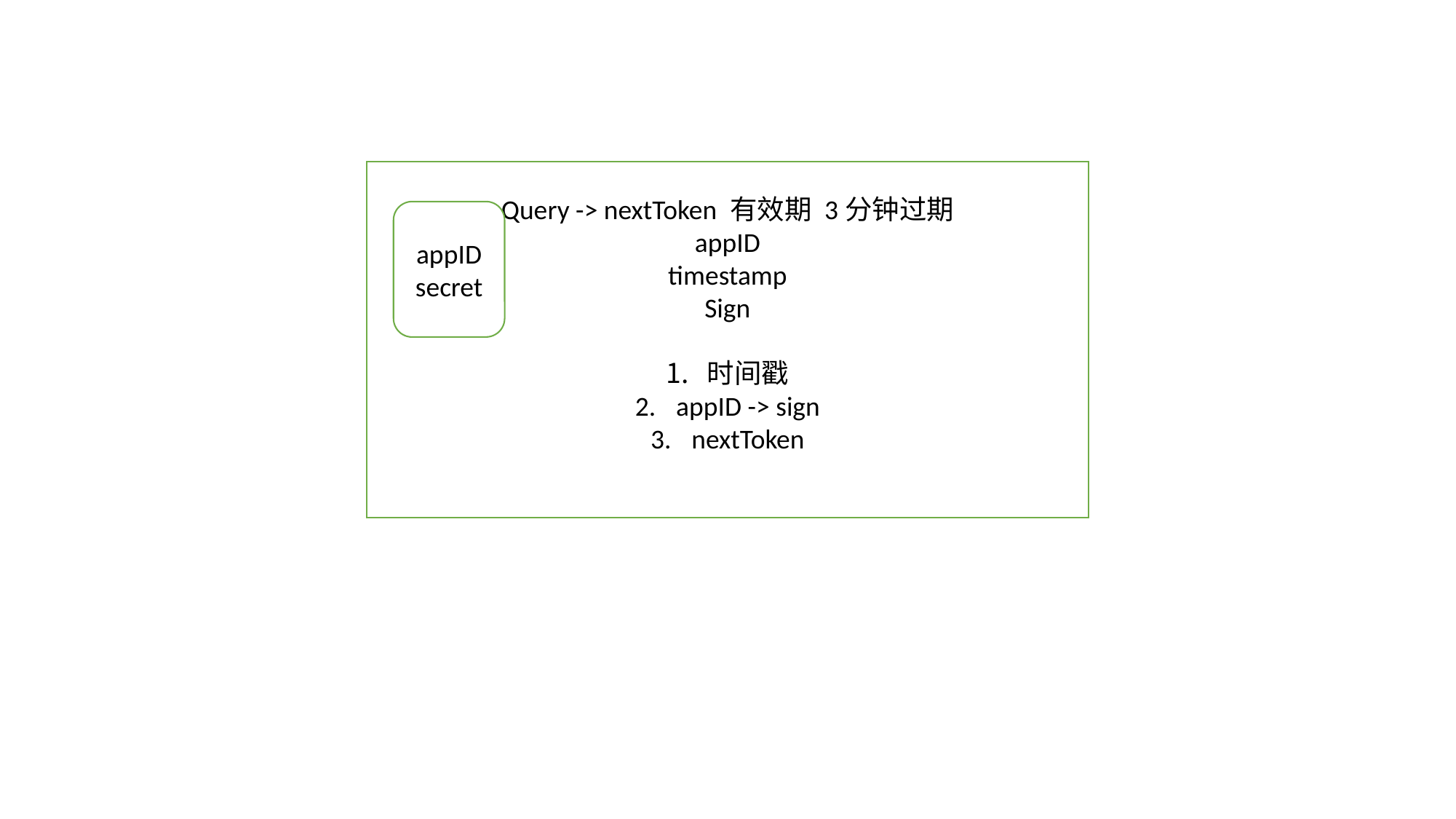

Query -> nextToken 有效期 3分钟过期
appID
timestamp
Sign

时间戳
appID -> sign
nextToken

appID
secret